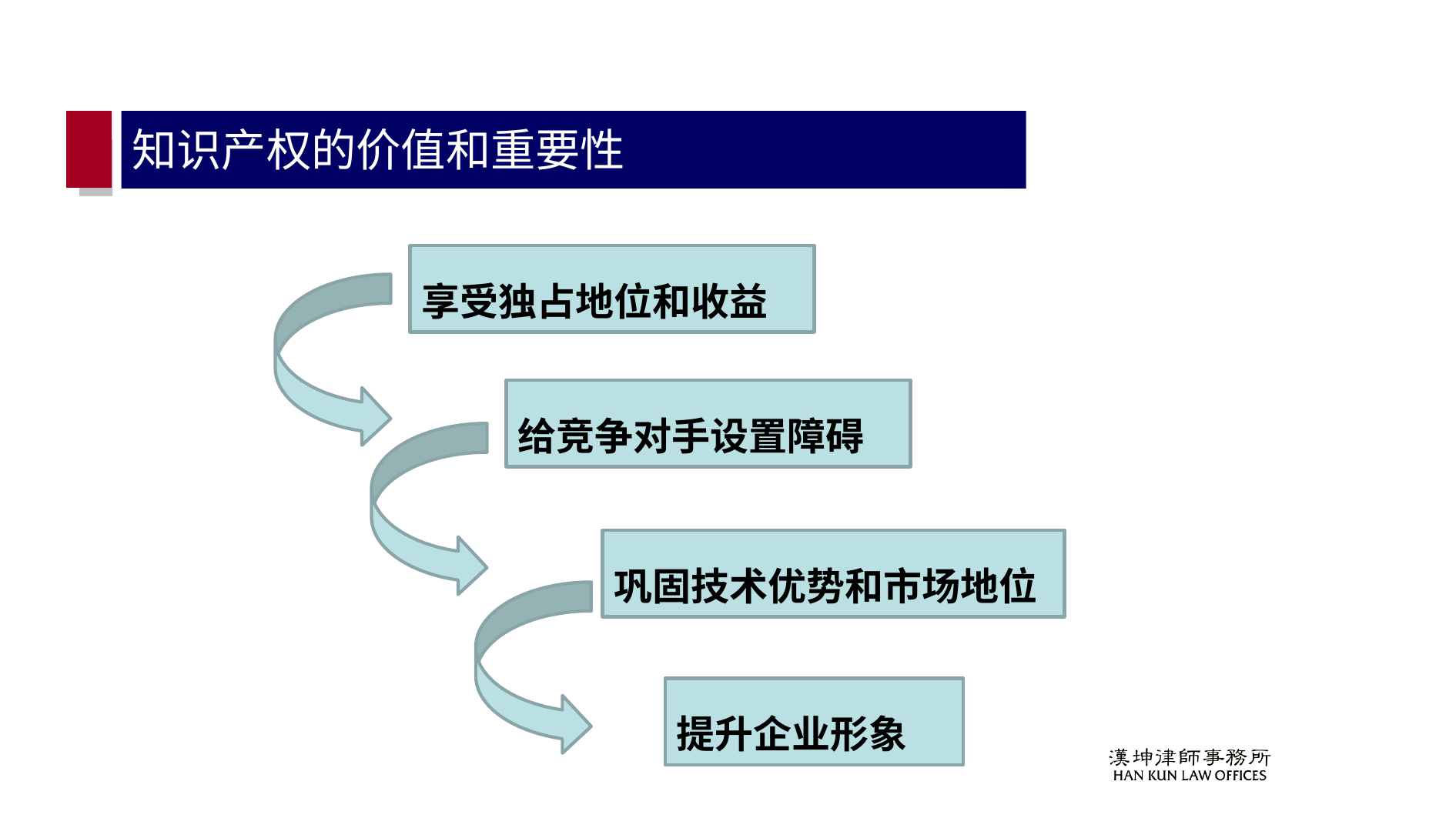

# 知识产权的价值和重要性
享受独占地位和收益

给竞争对手设置障碍

巩固技术优势和市场地位

提升企业形象